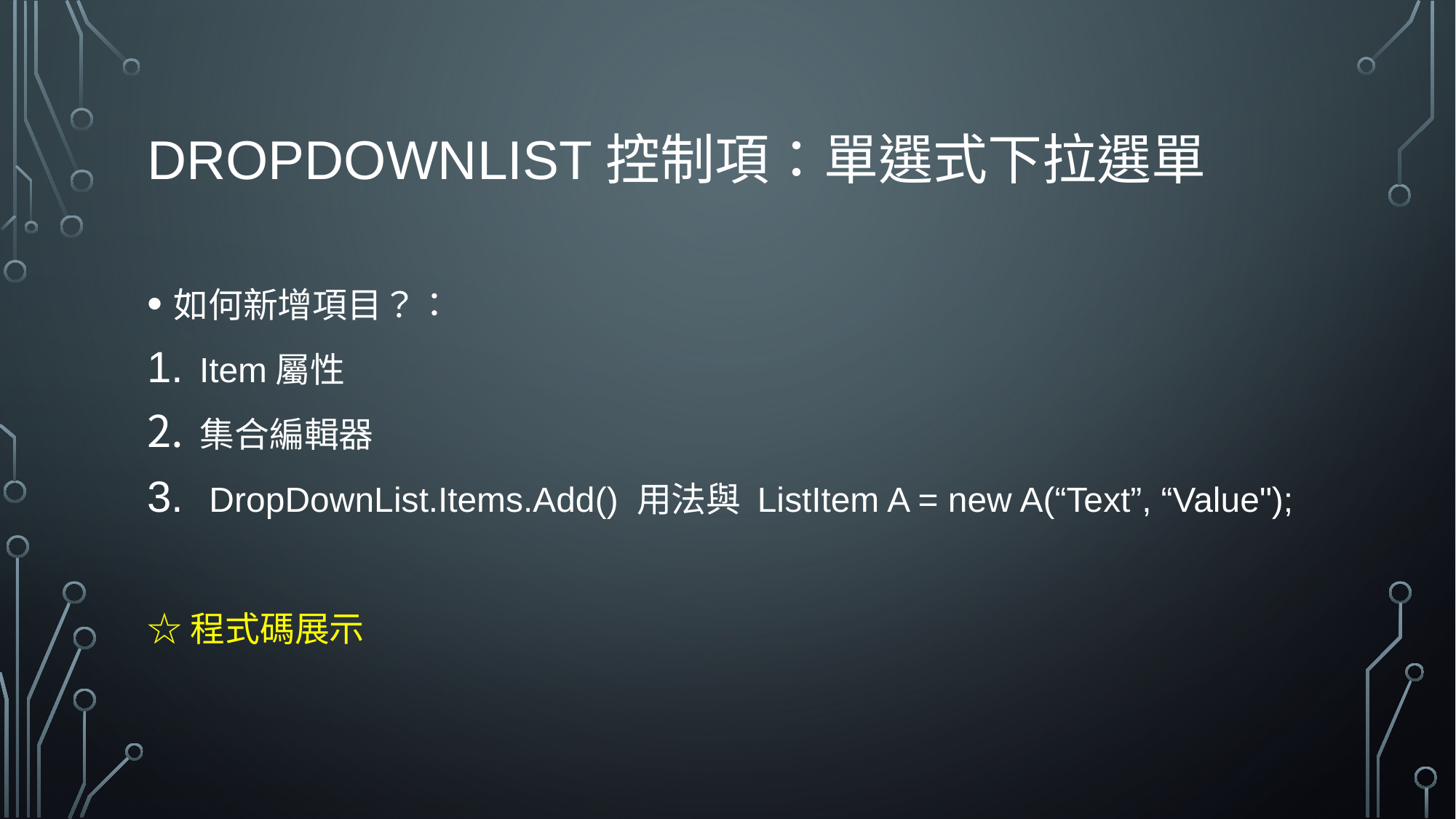

# dropdownlist控制項：單選式下拉選單
如何新增項目？：
Item屬性
集合編輯器
 DropDownList.Items.Add() 用法與 ListItem A = new A(“Text”, “Value");

☆程式碼展示